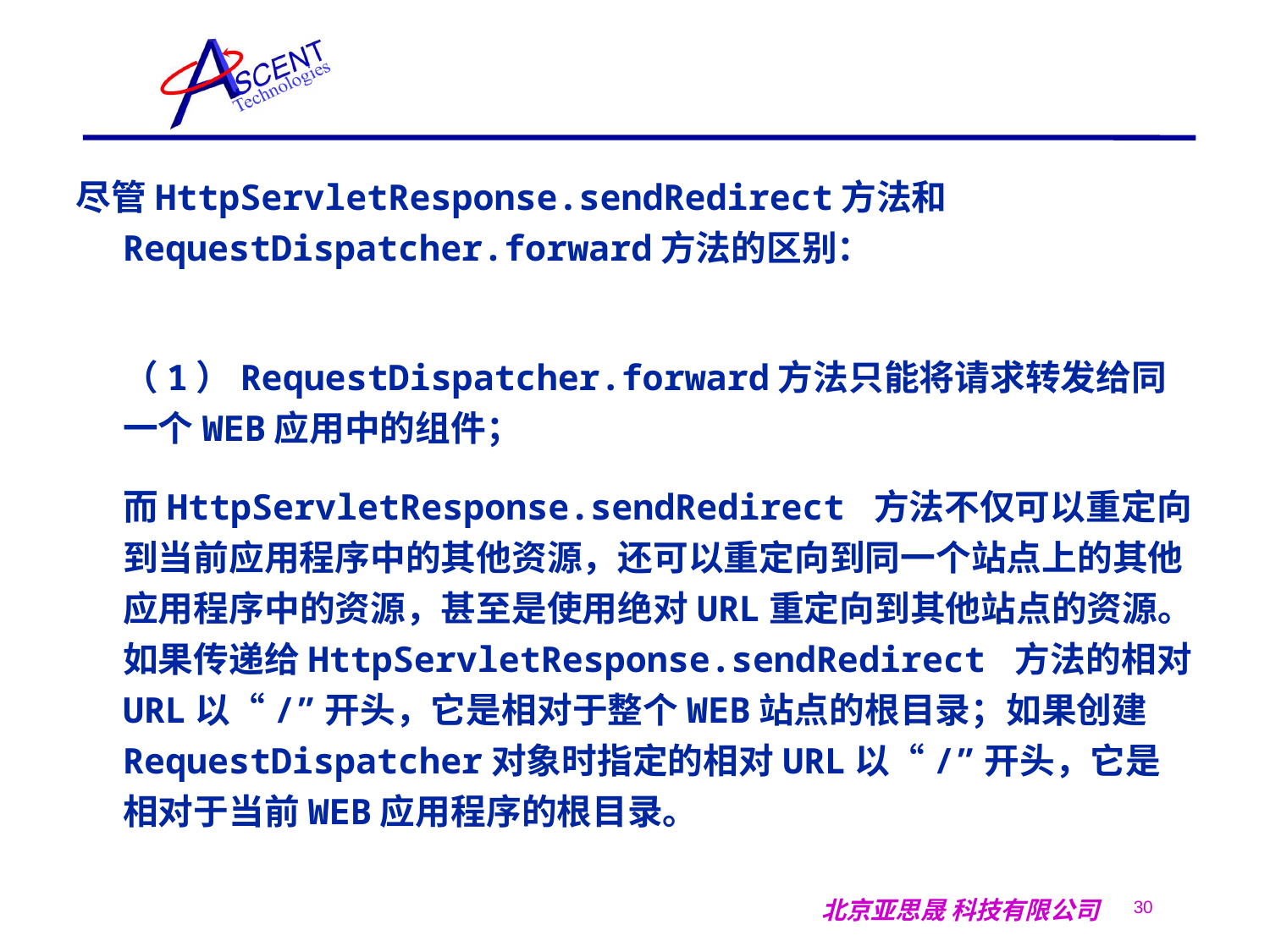

#
尽管HttpServletResponse.sendRedirect方法和RequestDispatcher.forward方法的区别：
（1）RequestDispatcher.forward方法只能将请求转发给同一个WEB应用中的组件；
	而HttpServletResponse.sendRedirect 方法不仅可以重定向到当前应用程序中的其他资源，还可以重定向到同一个站点上的其他应用程序中的资源，甚至是使用绝对URL重定向到其他站点的资源。如果传递给HttpServletResponse.sendRedirect 方法的相对URL以“/”开头，它是相对于整个WEB站点的根目录；如果创建RequestDispatcher对象时指定的相对URL以“/”开头，它是相对于当前WEB应用程序的根目录。